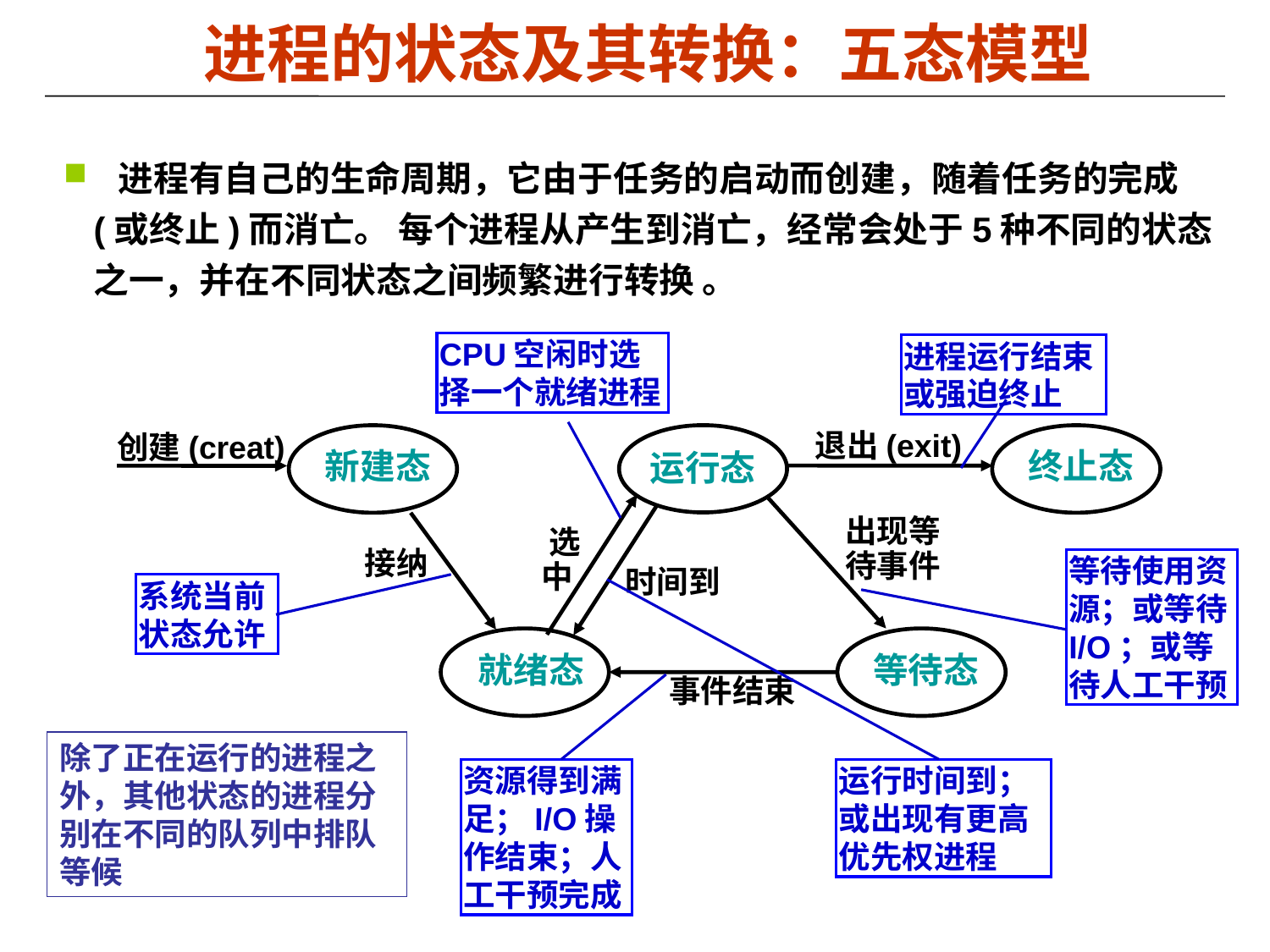

# 进程的状态及其转换：五态模型
  进程有自己的生命周期，它由于任务的启动而创建，随着任务的完成(或终止)而消亡。 每个进程从产生到消亡，经常会处于5种不同的状态之一，并在不同状态之间频繁进行转换 。
CPU空闲时选择一个就绪进程

进程运行结束或强迫终止

退出(exit)

创建(creat)

新建态

终止态

运行态
出现等待事件

 选中

时间到

接纳
等待使用资源；或等待I/O；或等待人工干预

系统当前状态允许

运行时间到；或出现有更高优先权进程
就绪态

等待态

事件结束

资源得到满足；I/O操作结束；人工干预完成
除了正在运行的进程之外，其他状态的进程分别在不同的队列中排队等候